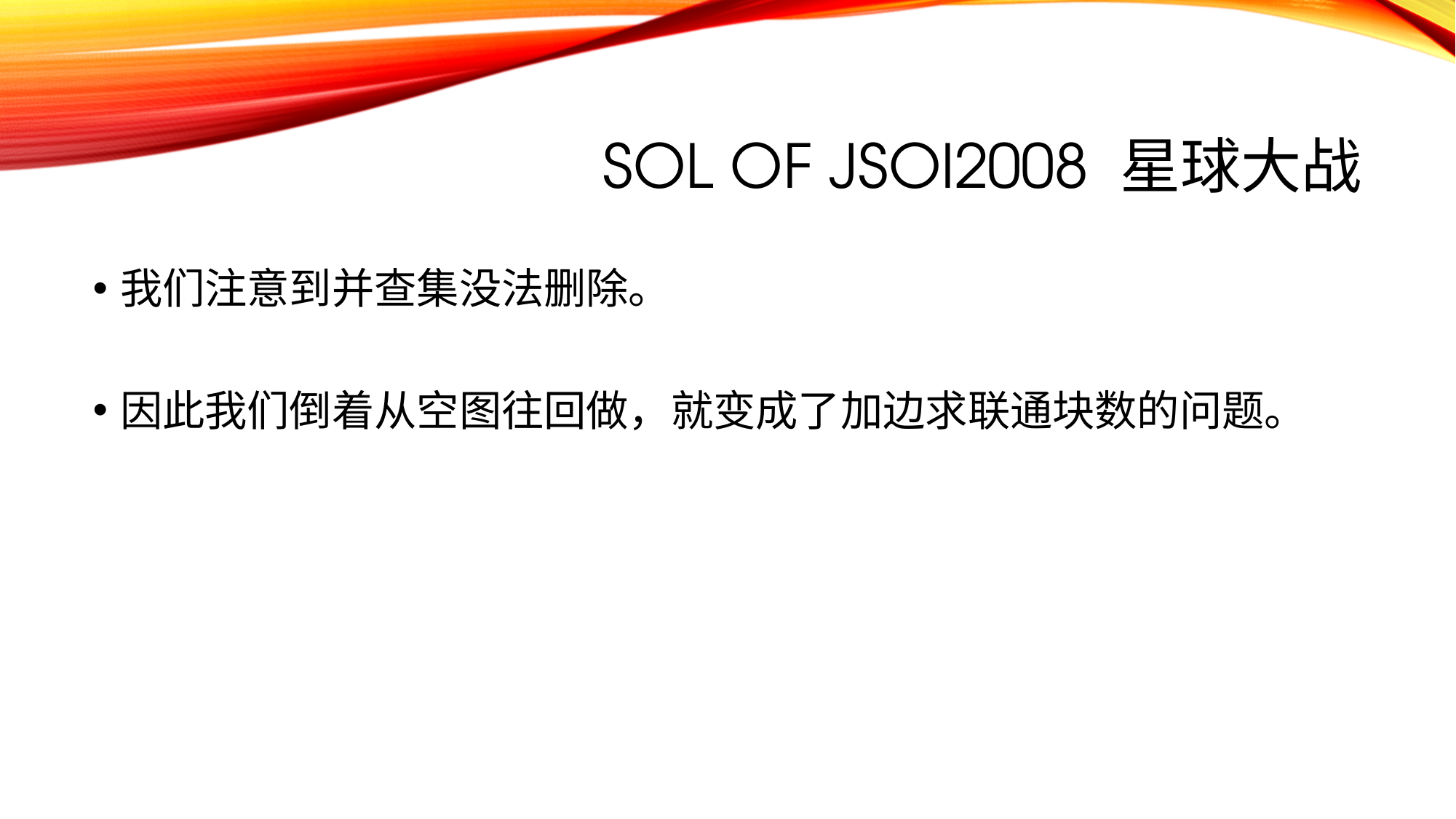

# sol of JSOI2008 星球大战
我们注意到并查集没法删除。

因此我们倒着从空图往回做，就变成了加边求联通块数的问题。